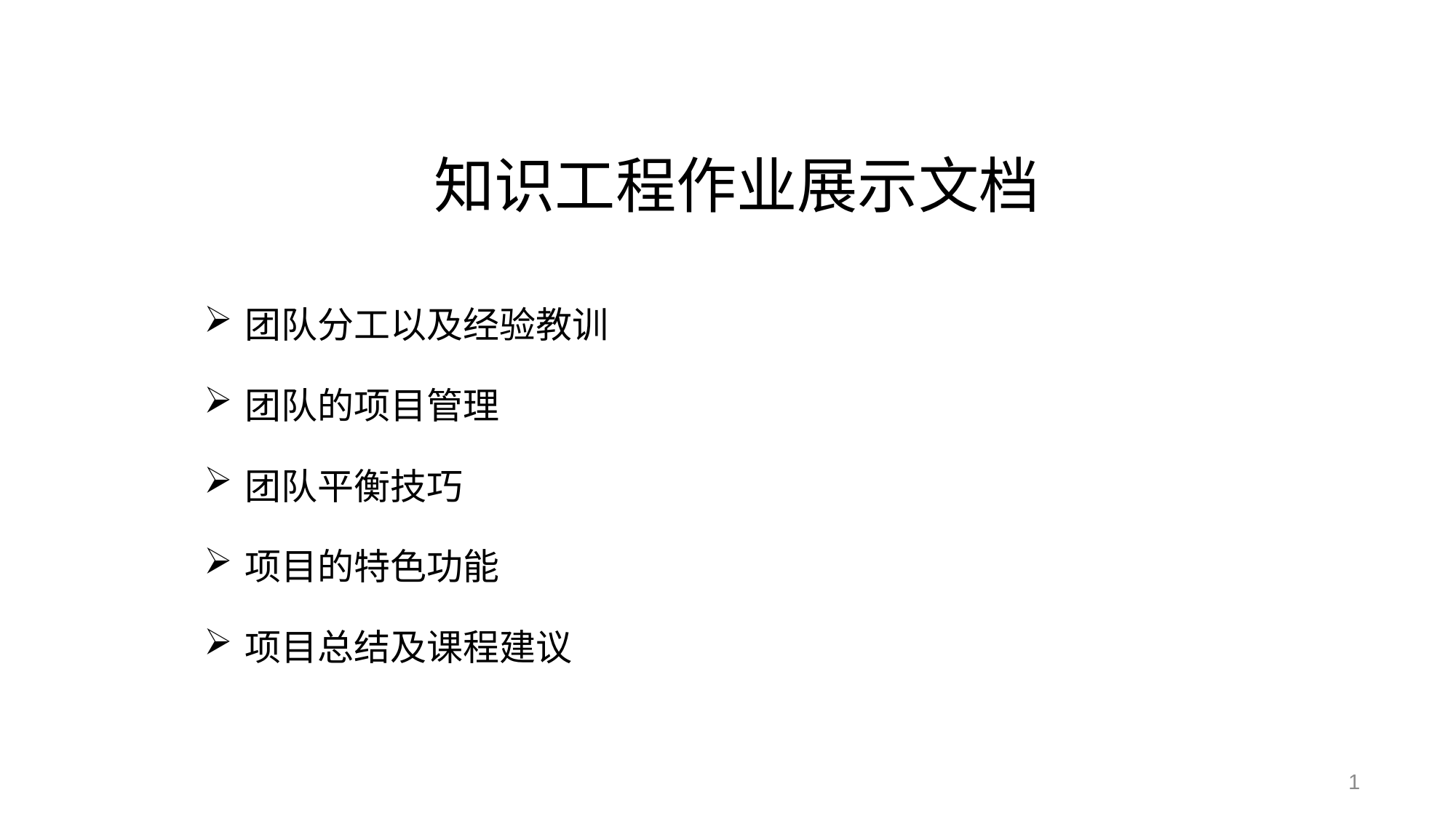

# 知识工程作业展示文档
团队分工以及经验教训
团队的项目管理
团队平衡技巧
项目的特色功能
项目总结及课程建议
1